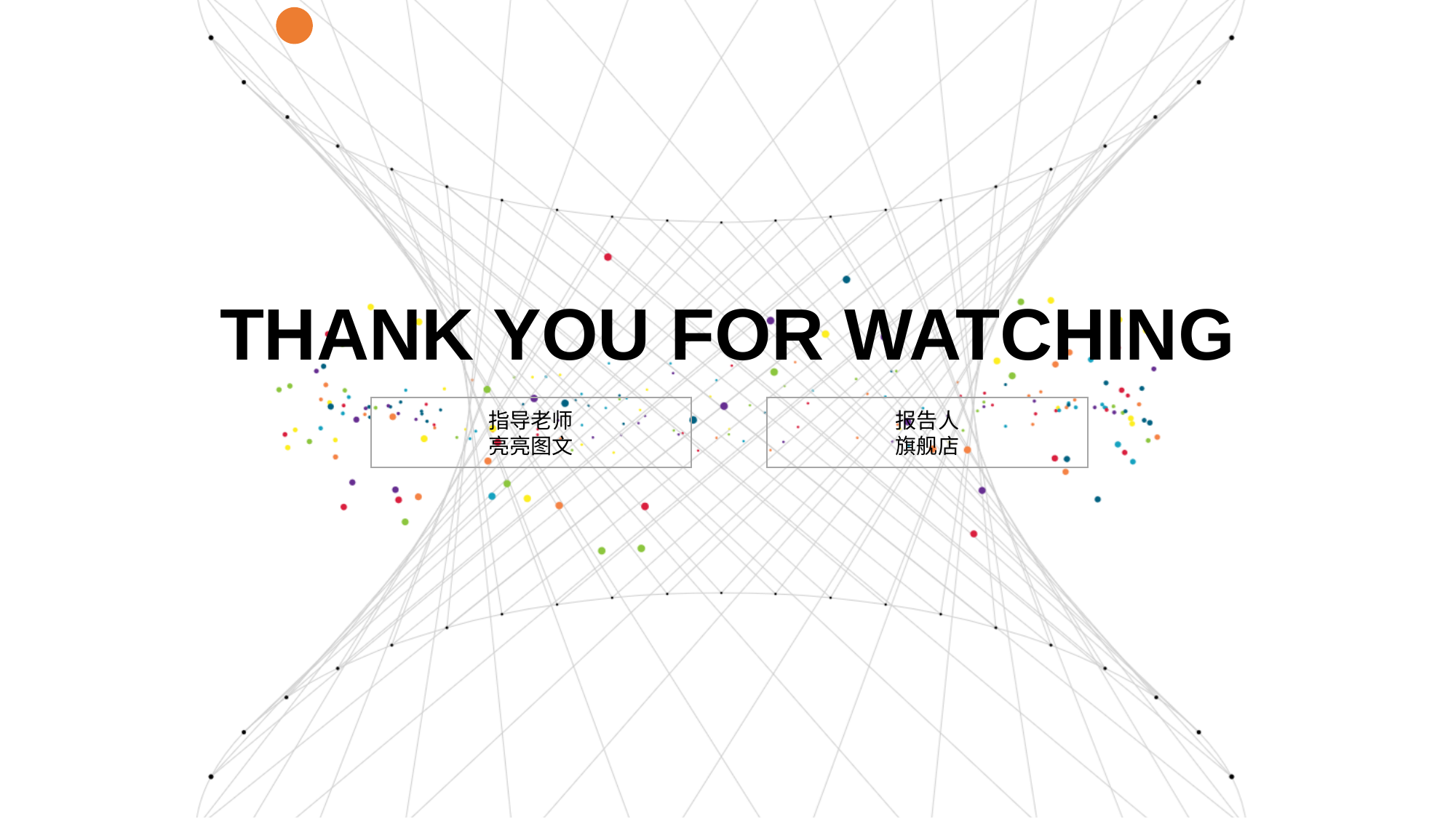

THANK YOU FOR WATCHING
指导老师
亮亮图文
报告人
旗舰店